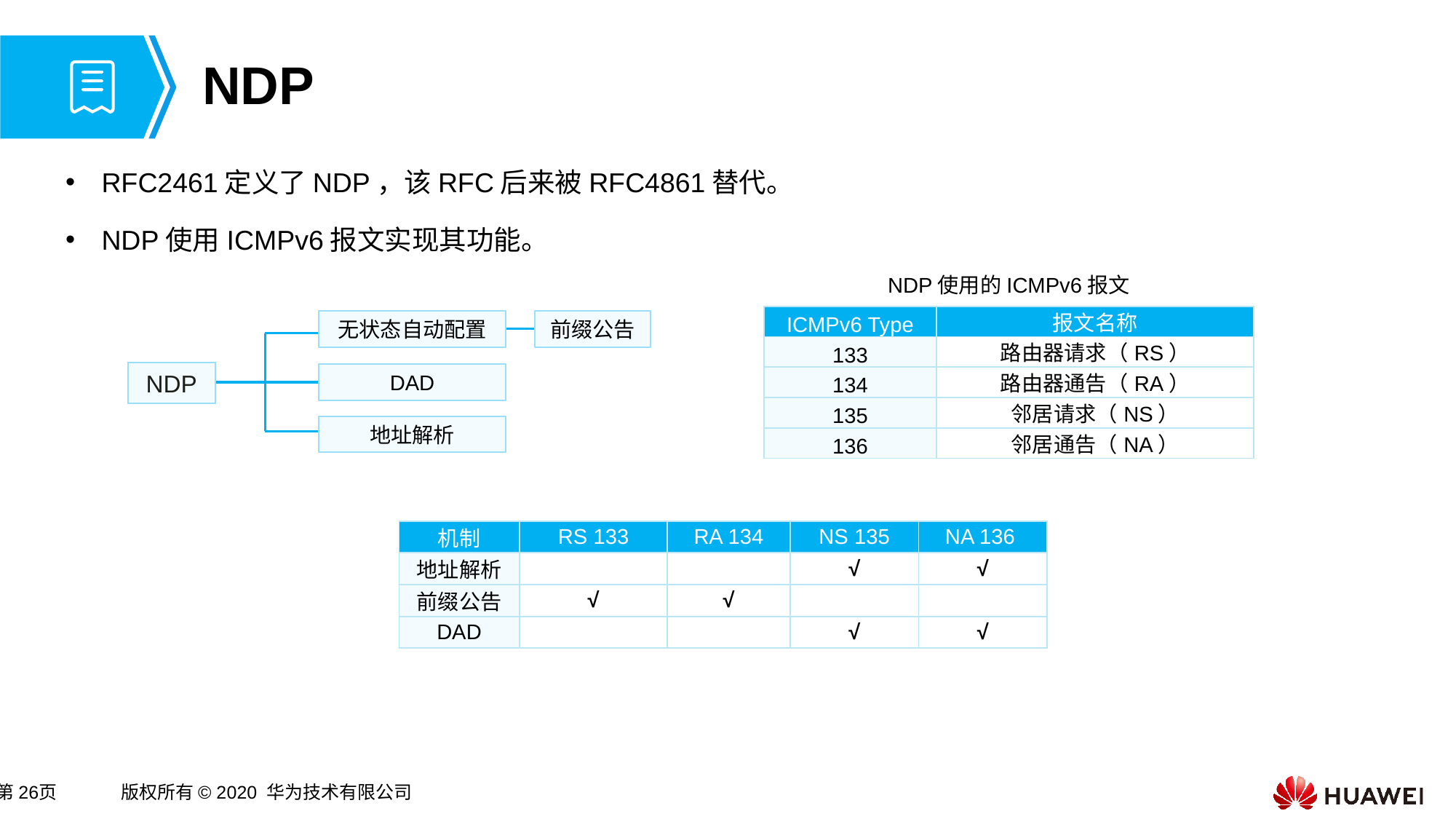

# NDP
RFC2461定义了NDP，该RFC后来被RFC4861替代。
NDP使用ICMPv6报文实现其功能。

NDP使用的ICMPv6报文
| ICMPv6 Type | 报文名称 |
| --- | --- |
| 133 | 路由器请求（RS） |
| 134 | 路由器通告（RA） |
| 135 | 邻居请求（NS） |
| 136 | 邻居通告（NA） |
无状态自动配置
前缀公告
NDP
DAD
地址解析
| 机制 | RS 133 | RA 134 | NS 135 | NA 136 |
| --- | --- | --- | --- | --- |
| 地址解析 |  |  | √ | √ |
| 前缀公告 | √ | √ |  |  |
| DAD |  |  | √ | √ |